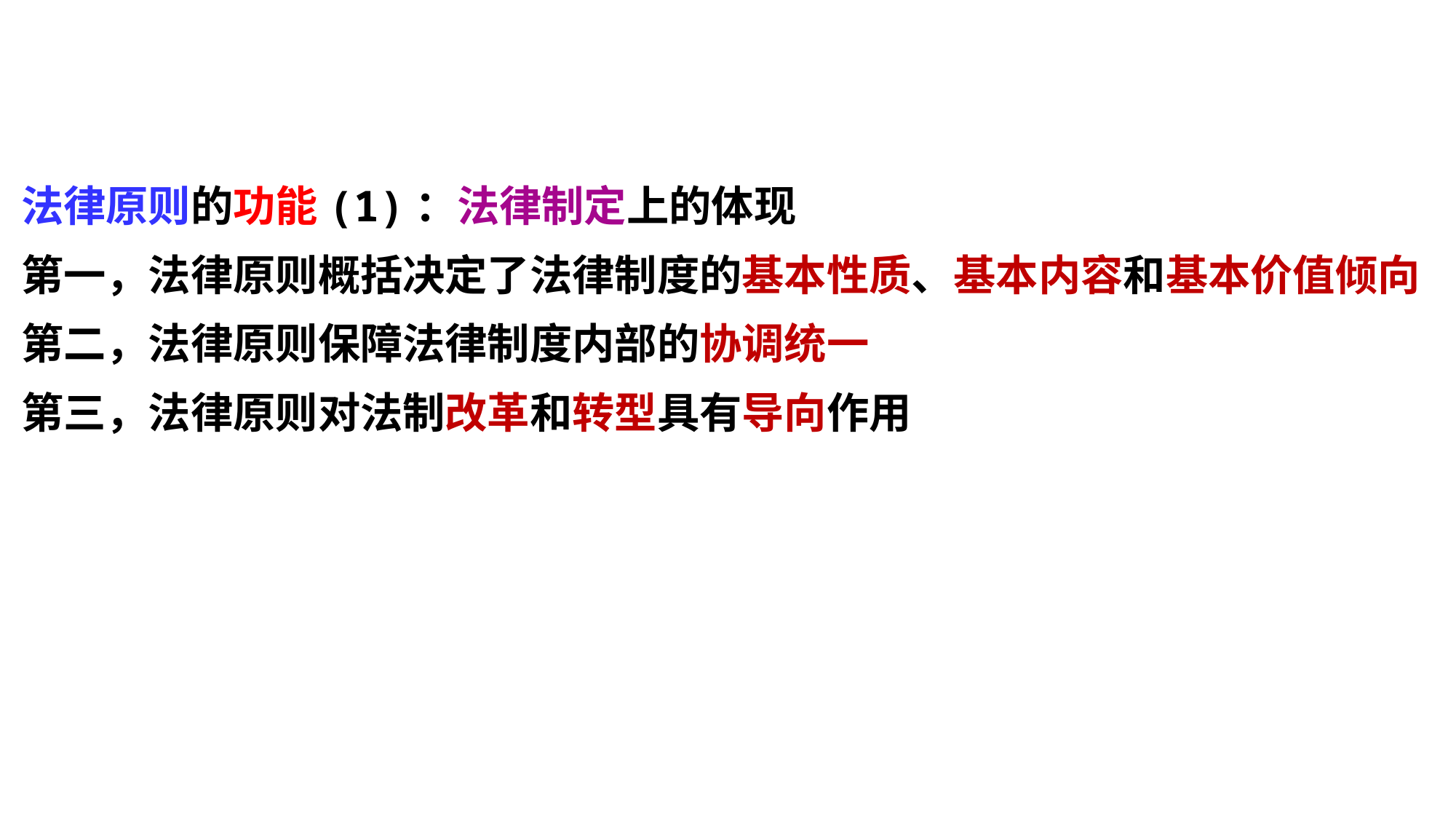

法律原则的功能(1)：法律制定上的体现
第一，法律原则概括决定了法律制度的基本性质、基本内容和基本价值倾向
第二，法律原则保障法律制度内部的协调统一
第三，法律原则对法制改革和转型具有导向作用